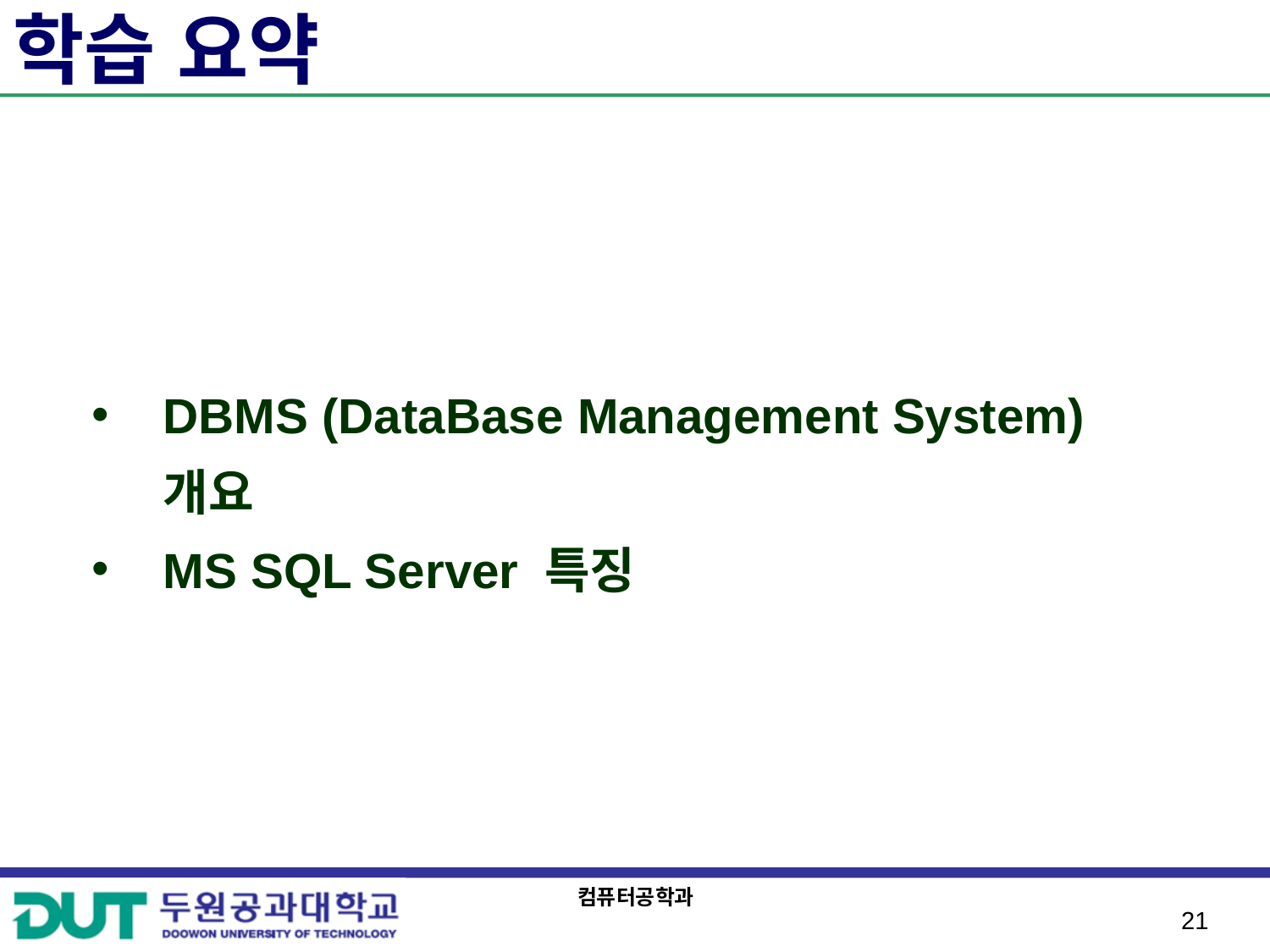

# 학습 요약
DBMS (DataBase Management System) 개요
MS SQL Server 특징